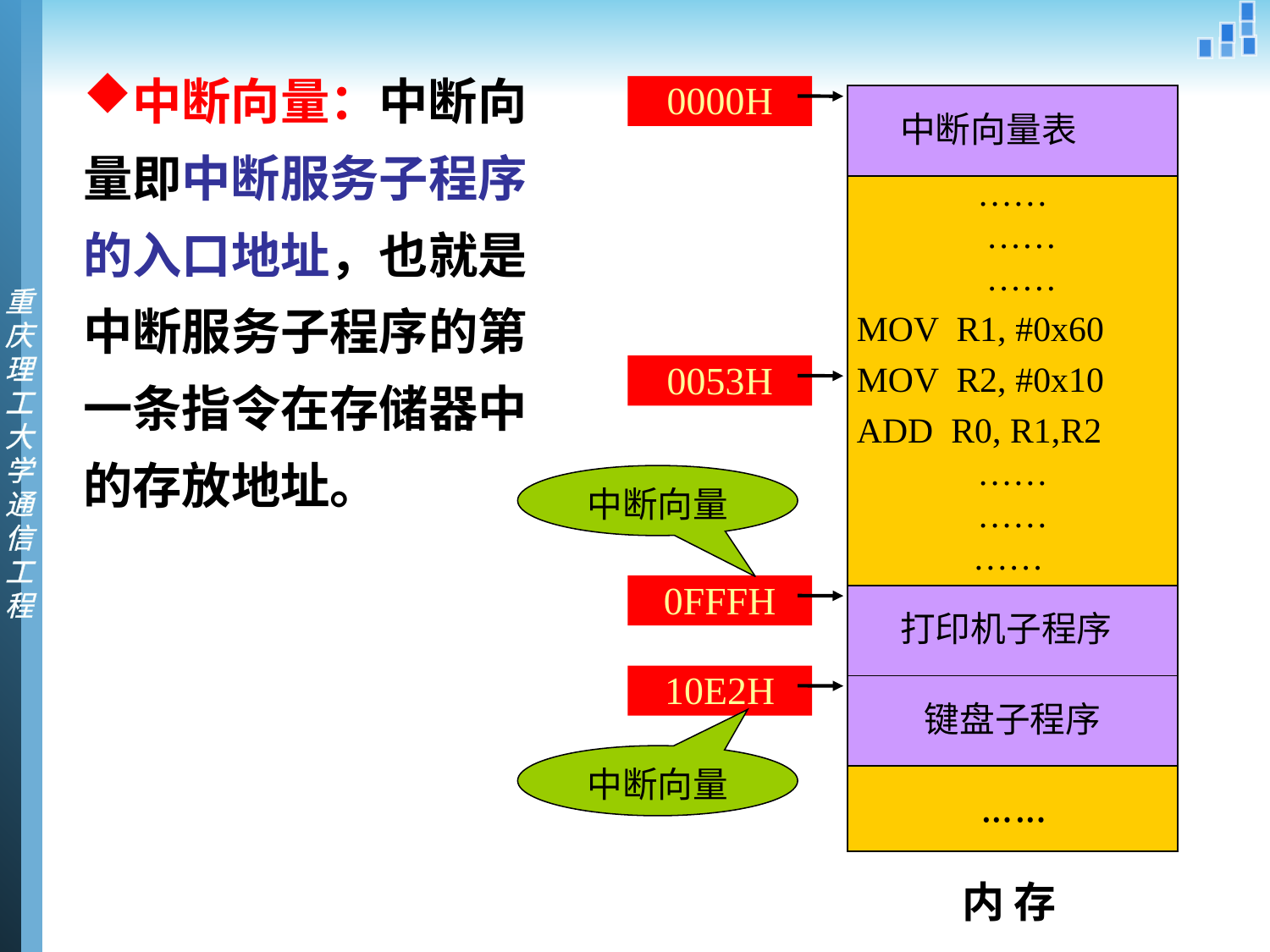

中断向量：中断向量即中断服务子程序的入口地址，也就是中断服务子程序的第一条指令在存储器中的存放地址。
0000H

……
  ……
  ……
 MOV  R1, #0x60
 MOV  R2, #0x10
 ADD  R0, R1,R2
……
……
……

中断向量表
0053H

中断向量
0FFFH

打印机子程序
10E2H

  键盘子程序
中断向量
……
内 存